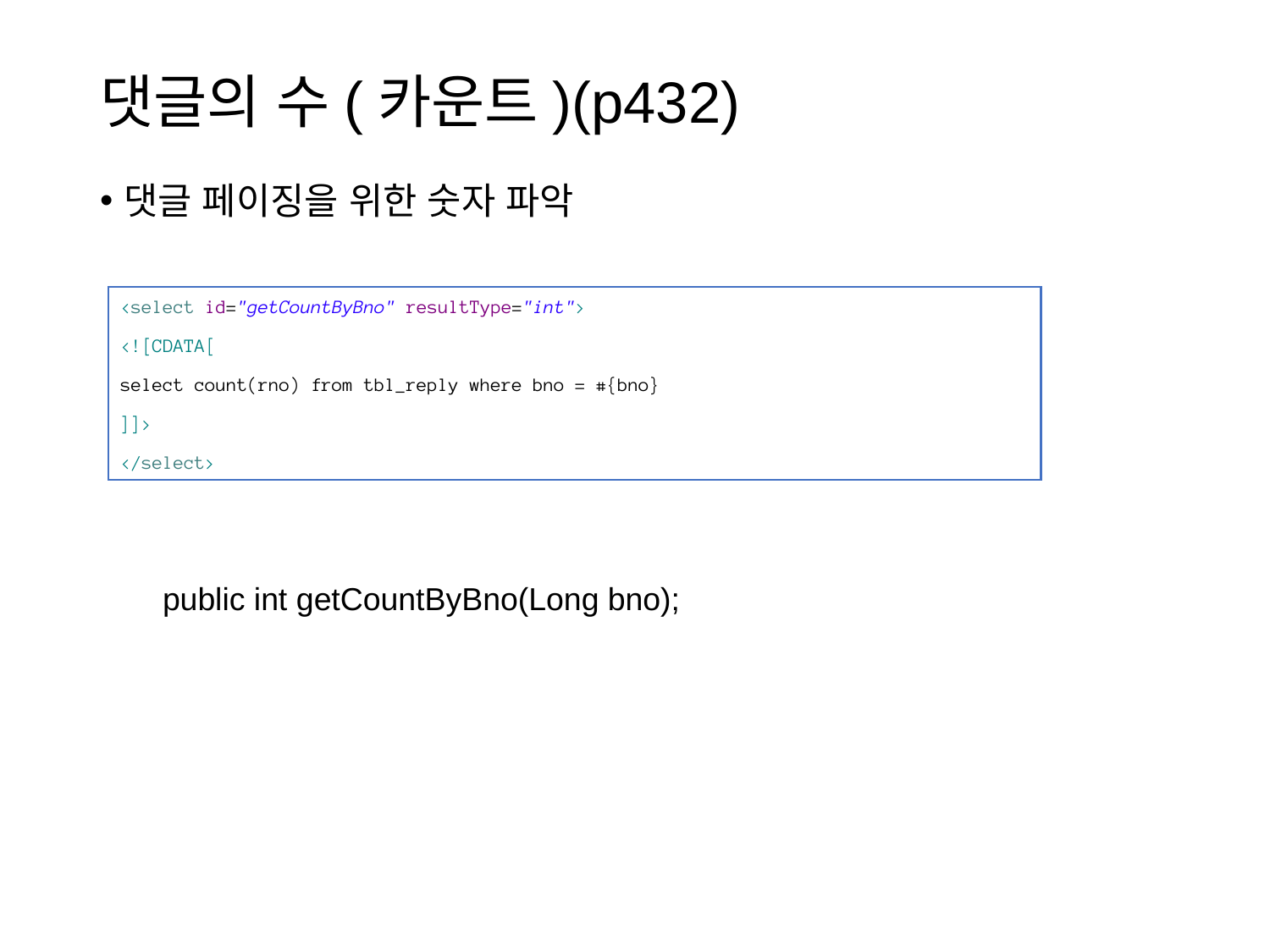

# 댓글의 수(카운트)(p432)
댓글 페이징을 위한 숫자 파악
<select id="getCountByBno" resultType="int">
<![CDATA[
select count(rno) from tbl_reply where bno = #{bno}
]]>
</select>
public int getCountByBno(Long bno);